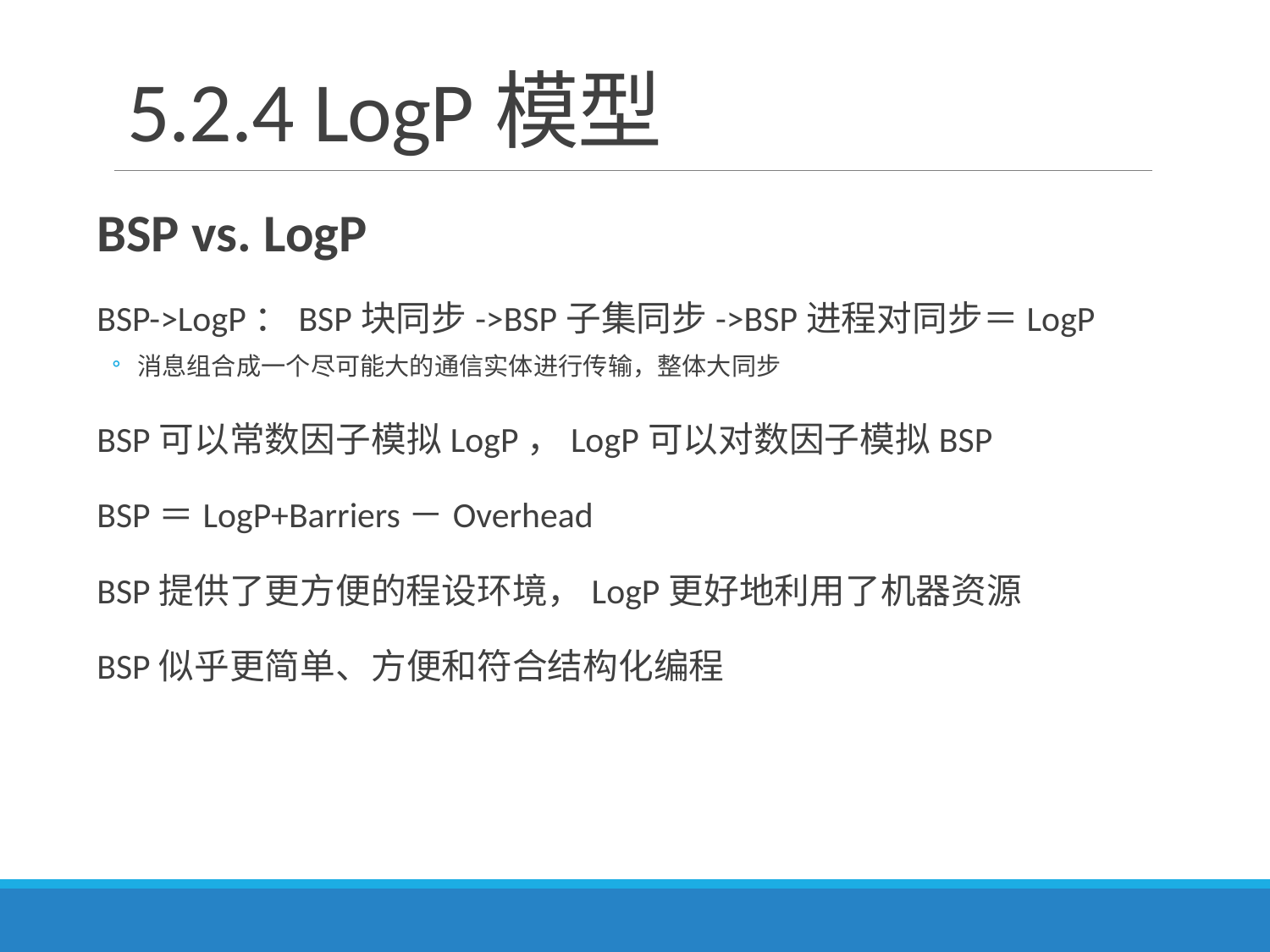

# 5.2.4 LogP模型
BSP vs. LogP
BSP->LogP：BSP块同步->BSP子集同步->BSP进程对同步＝LogP
消息组合成一个尽可能大的通信实体进行传输，整体大同步
BSP可以常数因子模拟LogP，LogP可以对数因子模拟BSP
BSP＝LogP+Barriers－Overhead
BSP提供了更方便的程设环境，LogP更好地利用了机器资源
BSP似乎更简单、方便和符合结构化编程

44